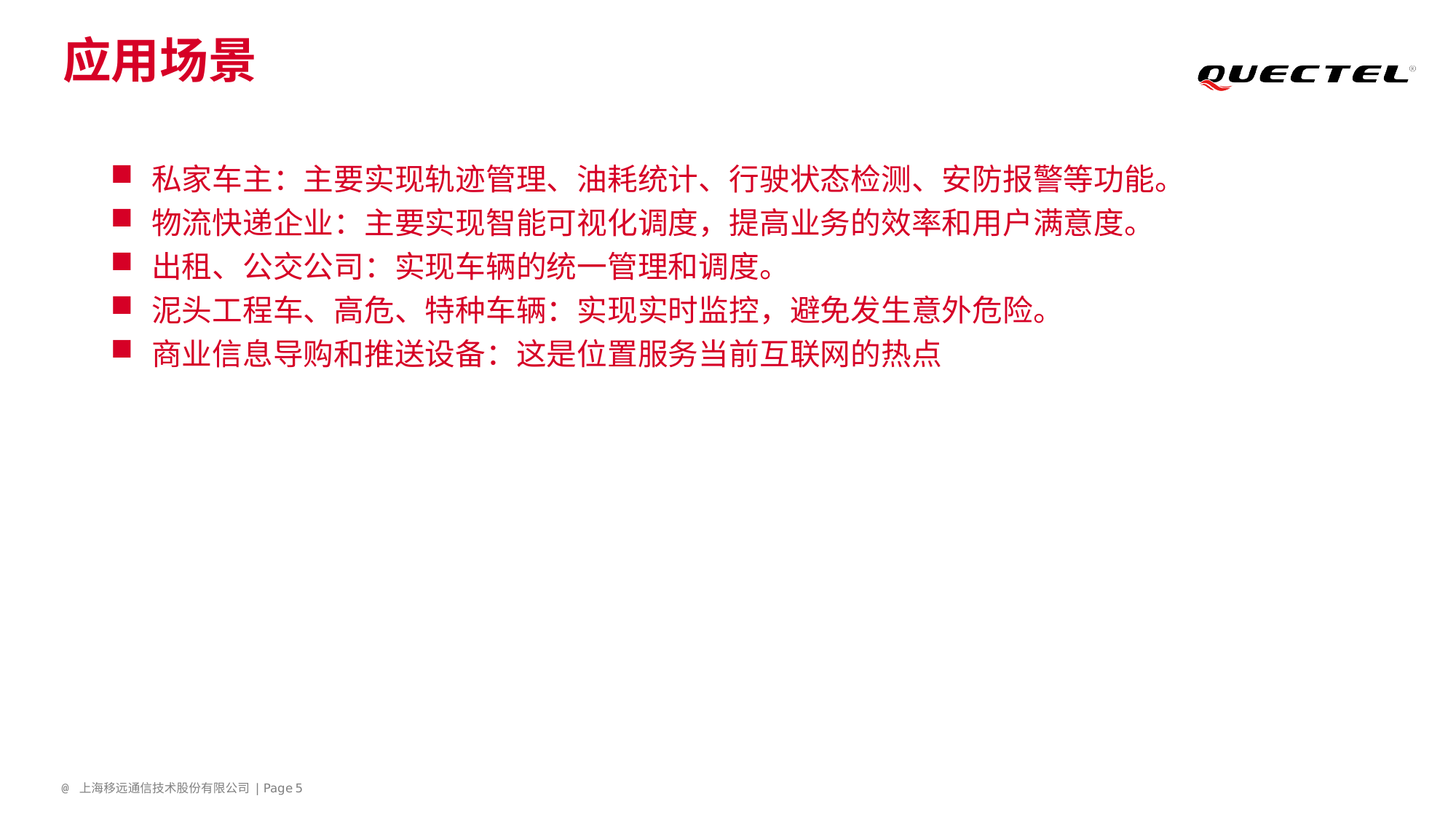

应用场景

私家车主：主要实现轨迹管理、油耗统计、行驶状态检测、安防报警等功能。
物流快递企业：主要实现智能可视化调度，提高业务的效率和用户满意度。
出租、公交公司：实现车辆的统一管理和调度。
泥头工程车、高危、特种车辆：实现实时监控，避免发生意外危险。
商业信息导购和推送设备：这是位置服务当前互联网的热点